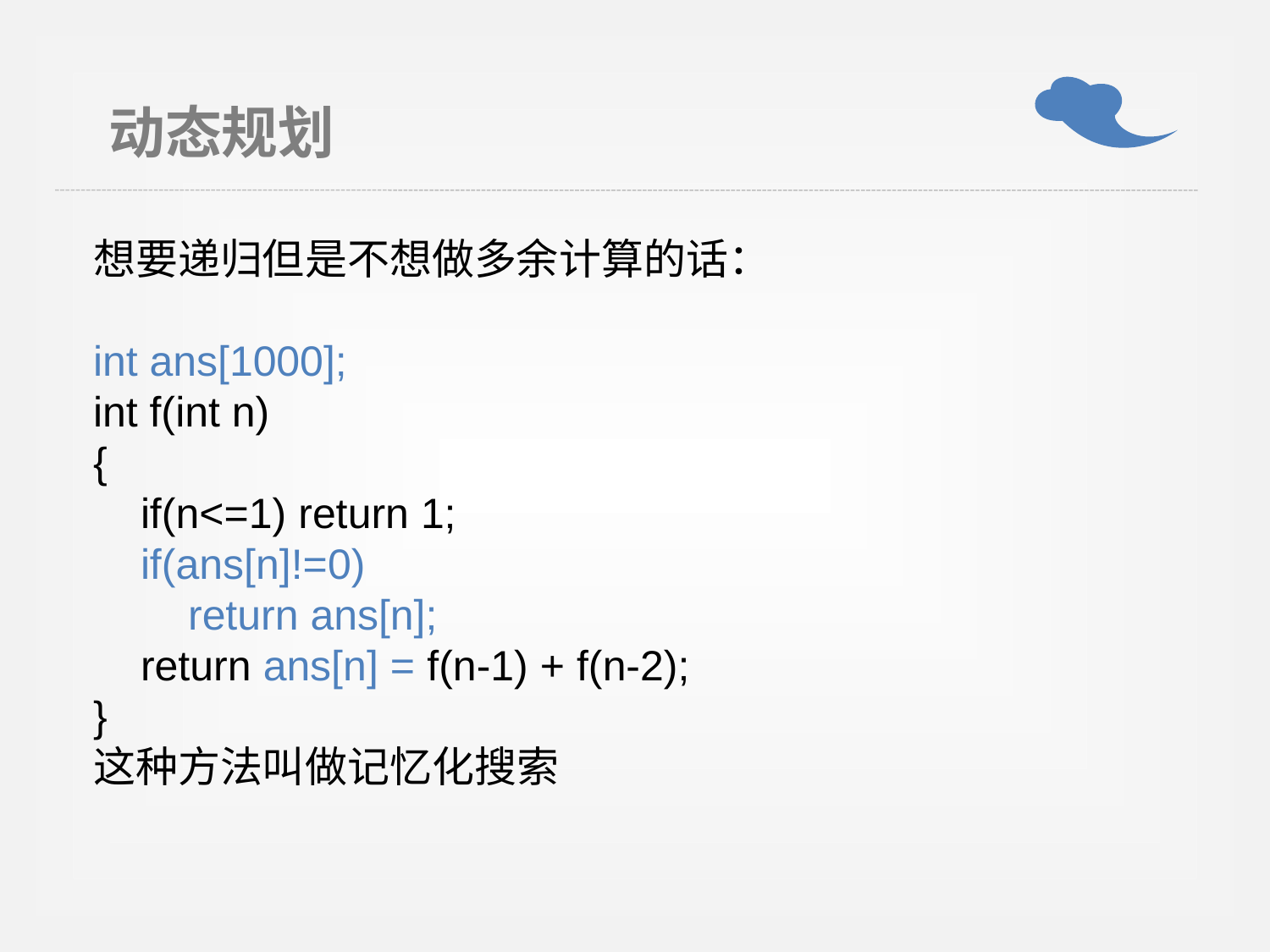

动态规划

想要递归但是不想做多余计算的话：

int ans[1000];
int f(int n)
{
    if(n<=1) return 1;
    if(ans[n]!=0)
        return ans[n];
    return ans[n] = f(n-1) + f(n-2);
}
这种方法叫做记忆化搜索